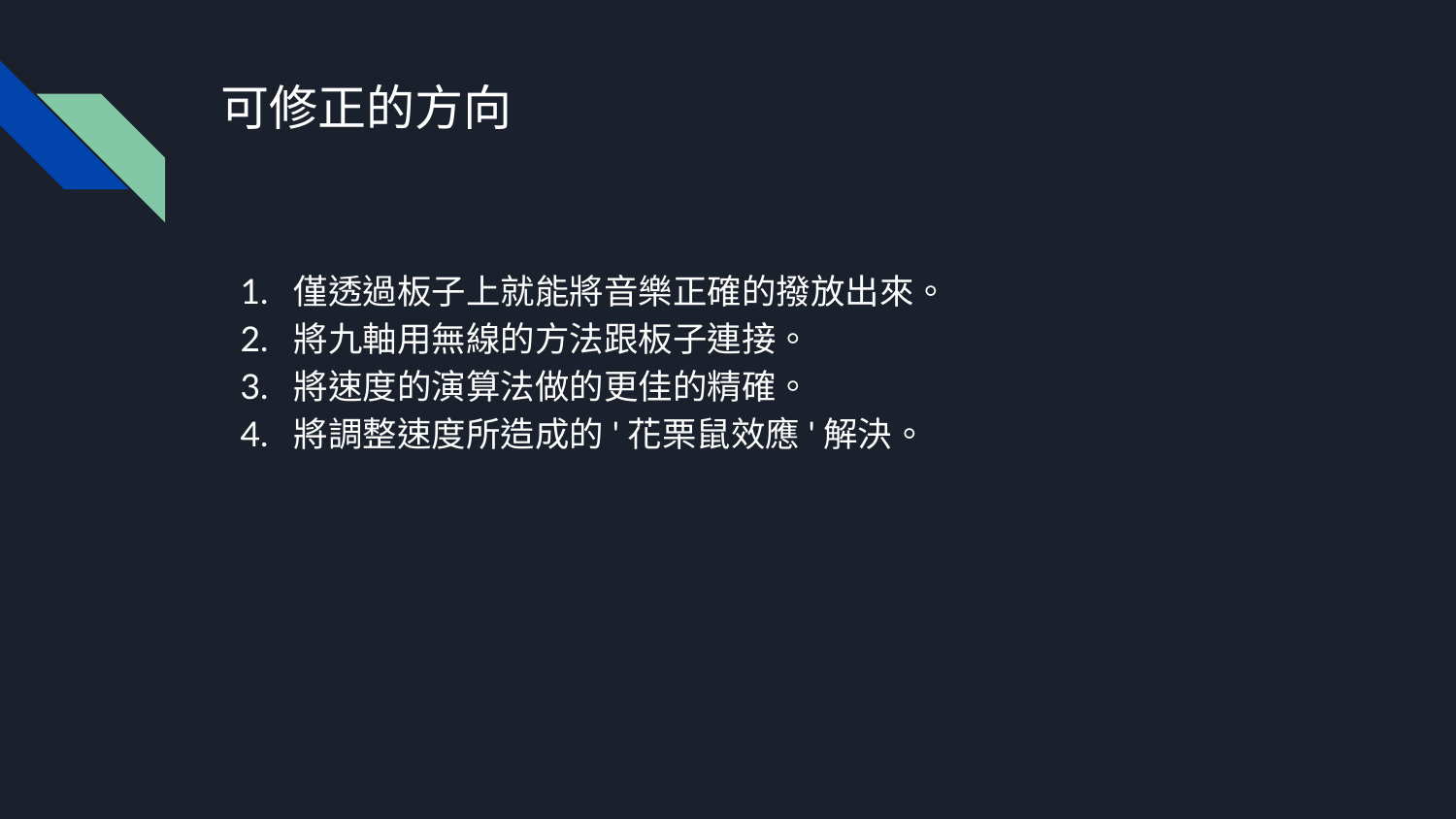

# 可修正的方向
僅透過板子上就能將音樂正確的撥放出來。
將九軸用無線的方法跟板子連接。
將速度的演算法做的更佳的精確。
將調整速度所造成的'花栗鼠效應'解決。